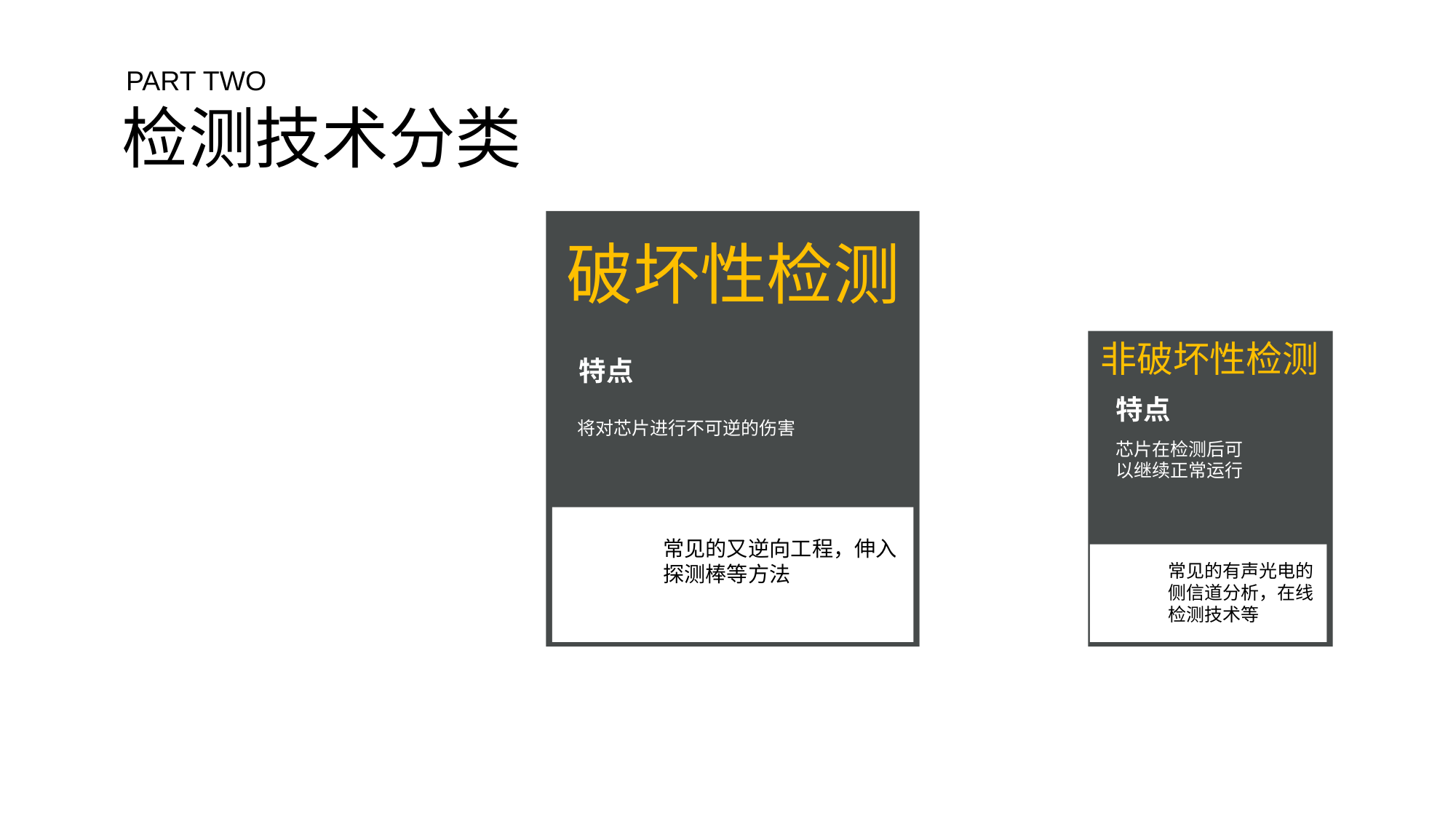

PART TWO
  检测技术分类

破坏性检测
非破坏性检测

特点
特点
将对芯片进行不可逆的伤害
芯片在检测后可以继续正常运行

常见的又逆向工程，伸入探测棒等方法

常见的有声光电的侧信道分析，在线检测技术等